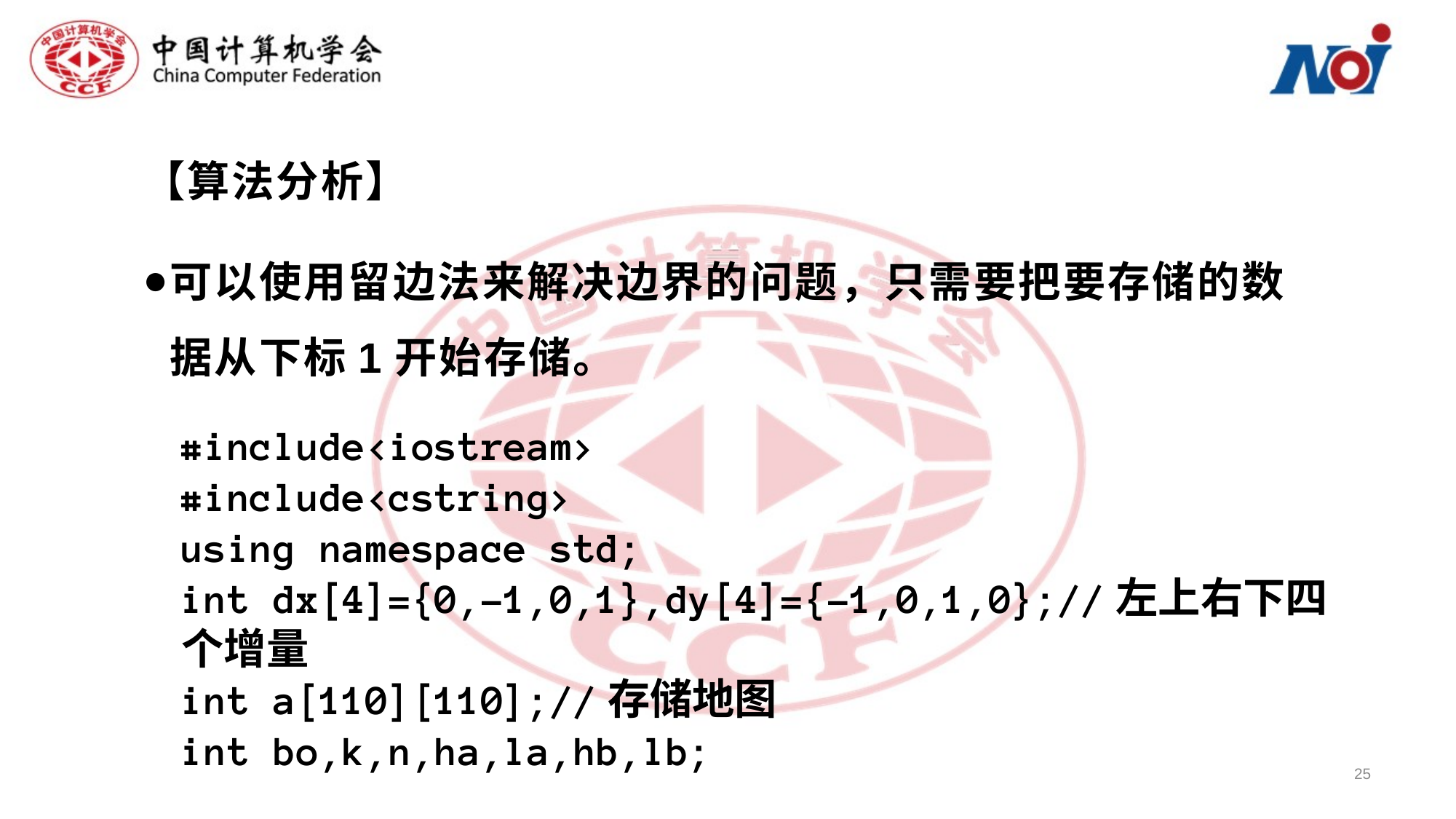

【算法分析】
可以使用留边法来解决边界的问题，只需要把要存储的数据从下标1开始存储。
#include<iostream>
#include<cstring>
using namespace std;
int dx[4]={0,-1,0,1},dy[4]={-1,0,1,0};//左上右下四个增量
int a[110][110];//存储地图
int bo,k,n,ha,la,hb,lb;
25